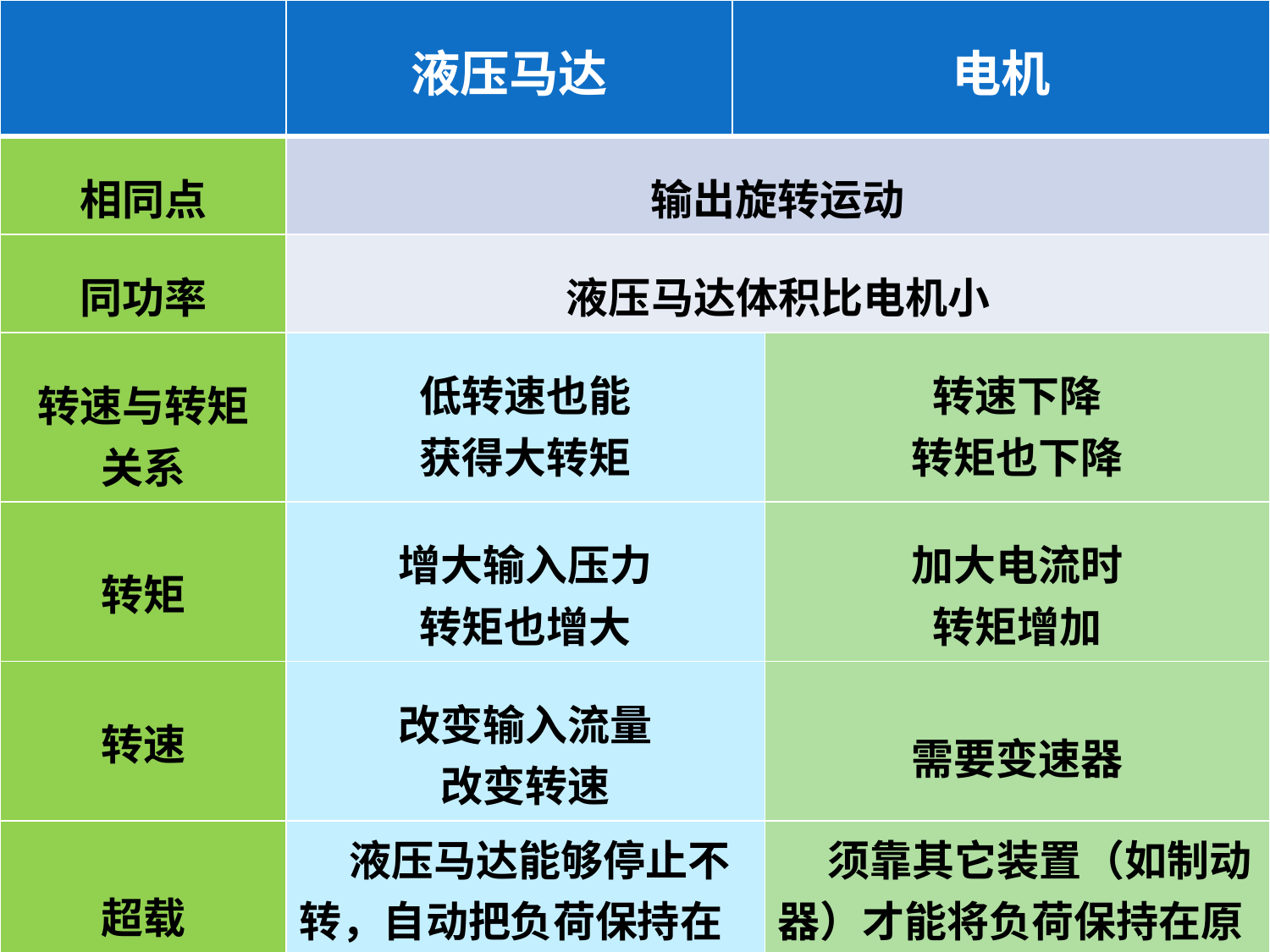

|  | 液压马达 | 电机 |  |
| --- | --- | --- | --- |
| 相同点 | 输出旋转运动 |  |  |
| 同功率 | 液压马达体积比电机小 |  |  |
| 转速与转矩 关系 | 低转速也能 获得大转矩 |  | 转速下降 转矩也下降 |
| 转矩 | 增大输入压力 转矩也增大 |  | 加大电流时 转矩增加 |
| 转速 | 改变输入流量 改变转速 |  | 需要变速器 |
| 超载 | 液压马达能够停止不转，自动把负荷保持在原位 |  | 须靠其它装置（如制动器）才能将负荷保持在原位。 |
16